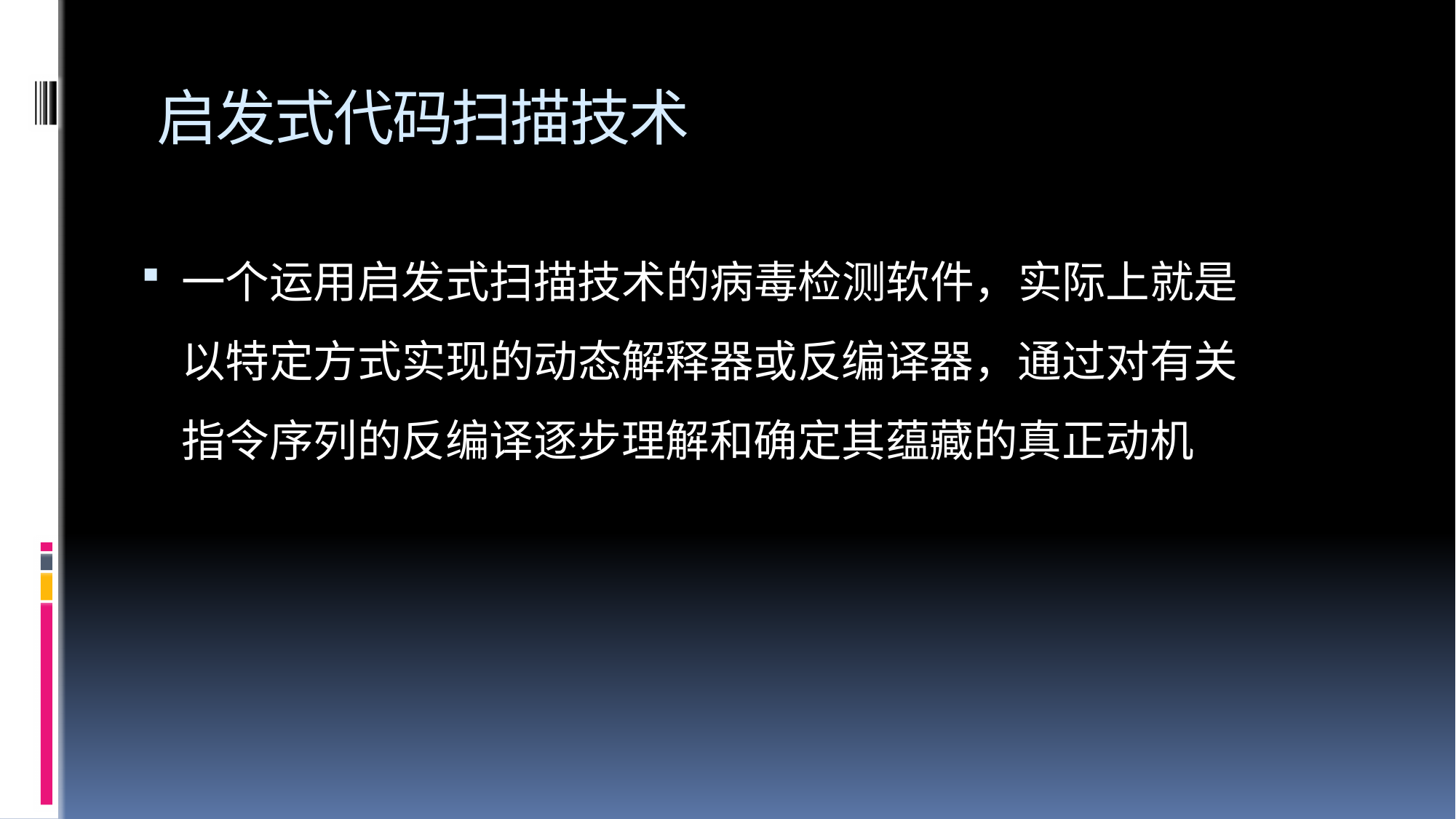

# 启发式代码扫描技术
一个运用启发式扫描技术的病毒检测软件，实际上就是以特定方式实现的动态解释器或反编译器，通过对有关指令序列的反编译逐步理解和确定其蕴藏的真正动机